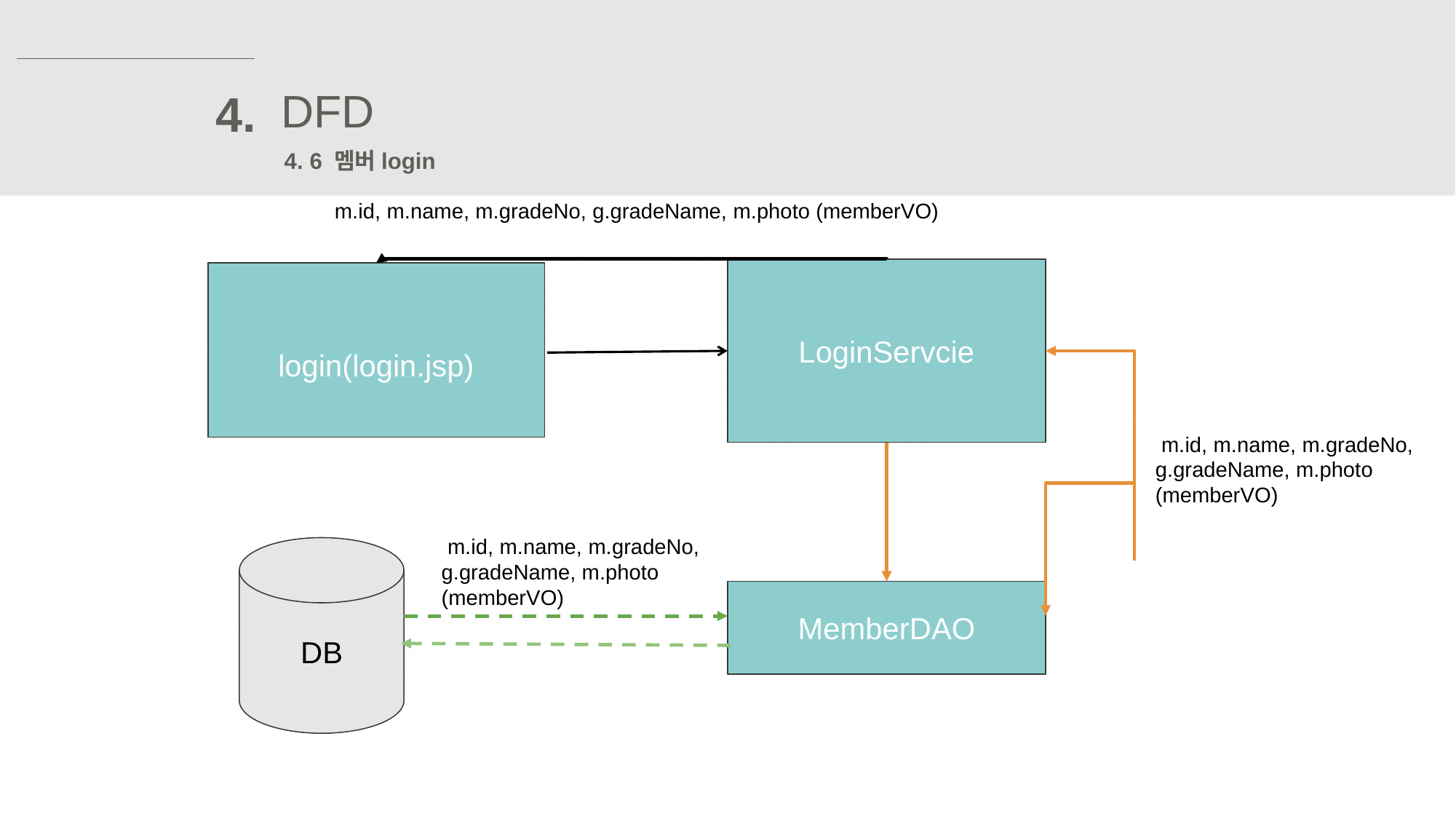

DFD
4.
4. 6 멤버login

 m.id, m.name, m.gradeNo, g.gradeName, m.photo (memberVO)

LoginServcie

login(login.jsp)
 m.id, m.name, m.gradeNo,
g.gradeName, m.photo
(memberVO)
 m.id, m.name, m.gradeNo,
g.gradeName, m.photo
(memberVO)
DB

MemberDAO